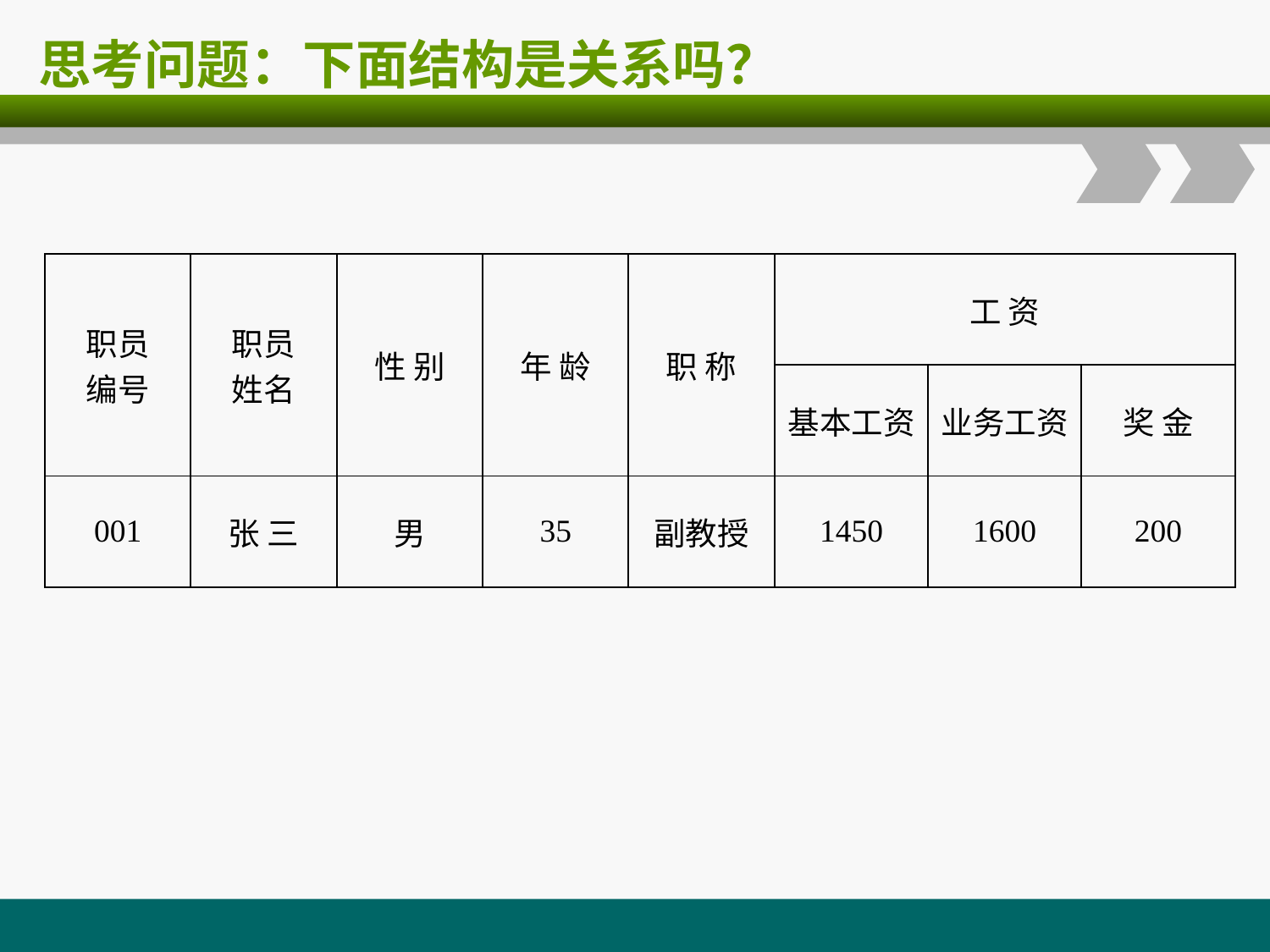

# 思考问题：下面结构是关系吗？
| 职员 编号 | 职员 姓名 | 性 别 | 年 龄 | 职 称 | 工 资 |  |  |
| --- | --- | --- | --- | --- | --- | --- | --- |
|  |  |  |  |  | 基本工资 | 业务工资 | 奖 金 |
| 001 | 张 三 | 男 | 35 | 副教授 | 1450 | 1600 | 200 |